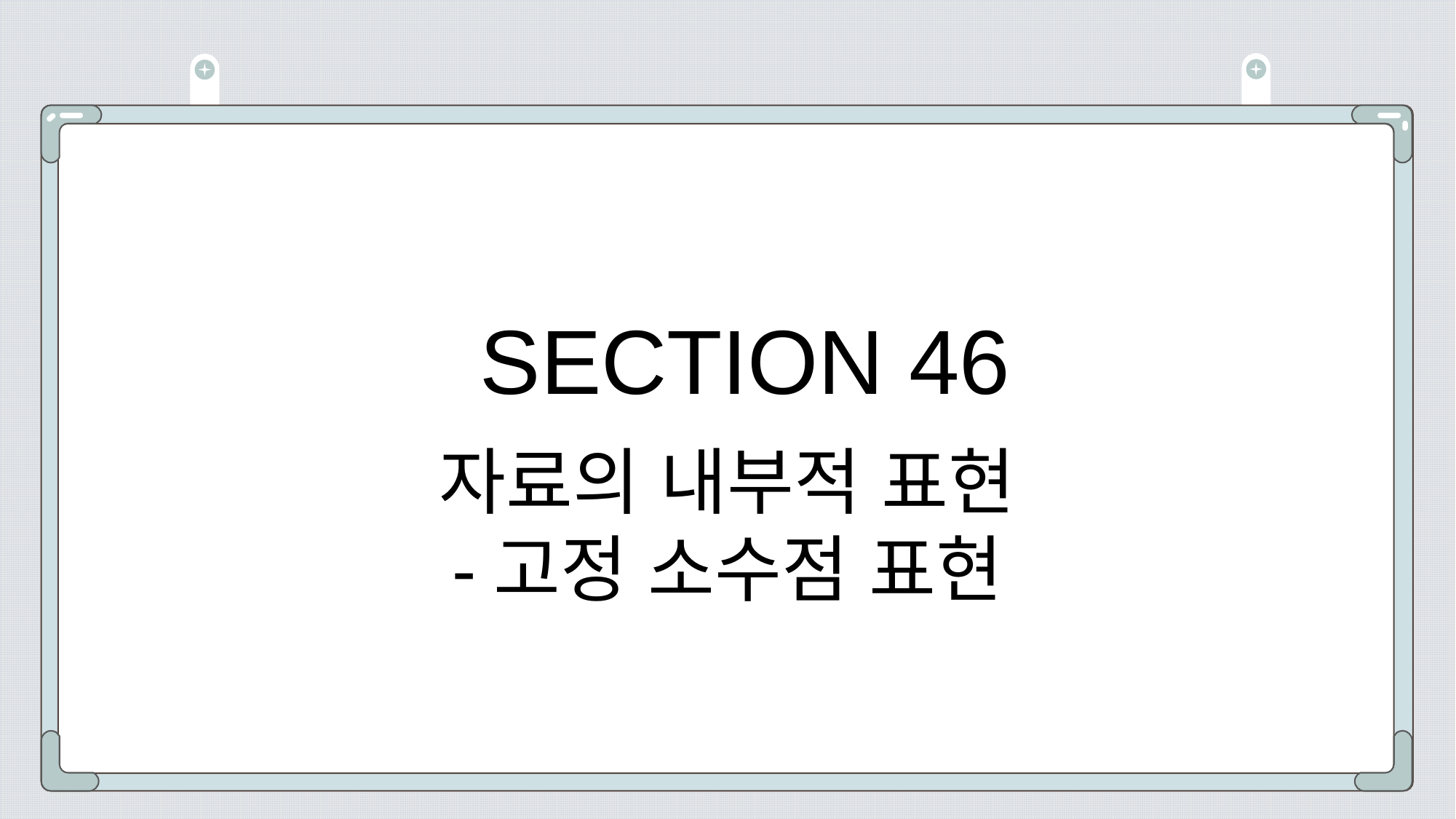

# SECTION 46
자료의 내부적 표현
-고정 소수점 표현